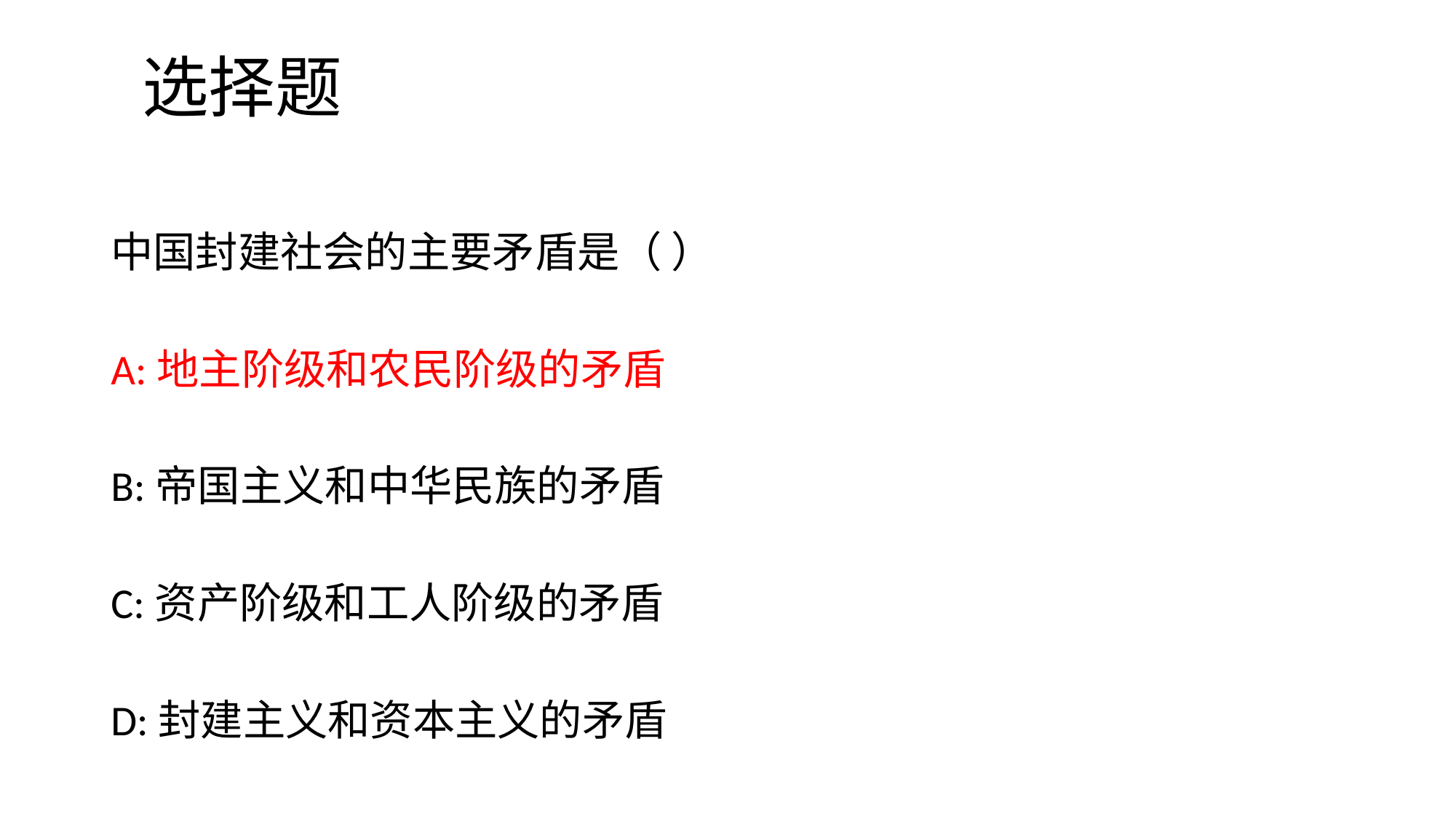

# 选择题
中国封建社会的主要矛盾是（ ）
A:地主阶级和农民阶级的矛盾
B:帝国主义和中华民族的矛盾
C:资产阶级和工人阶级的矛盾
D:封建主义和资本主义的矛盾